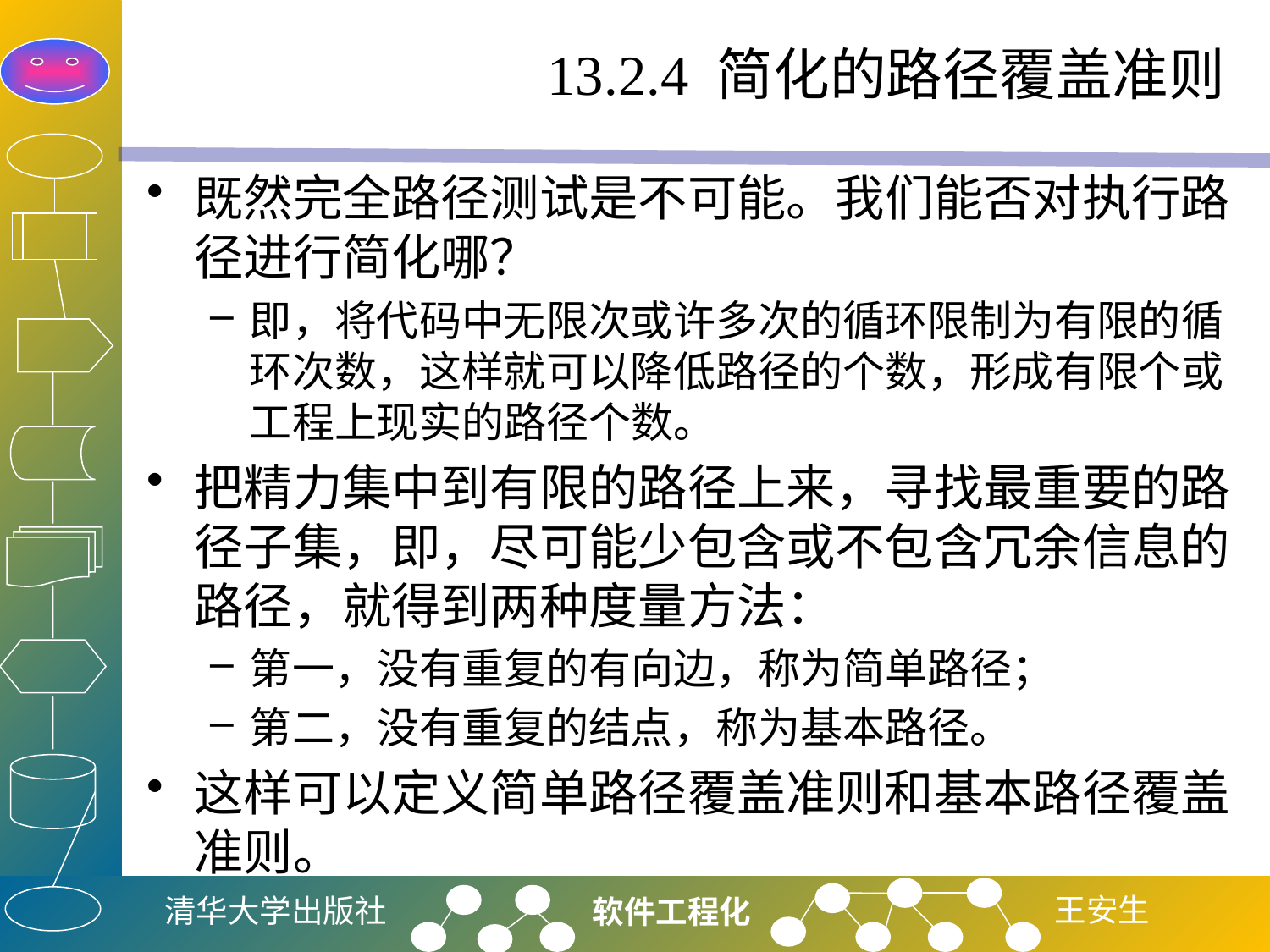

# 13.2.4 简化的路径覆盖准则
既然完全路径测试是不可能。我们能否对执行路径进行简化哪？
即，将代码中无限次或许多次的循环限制为有限的循环次数，这样就可以降低路径的个数，形成有限个或工程上现实的路径个数。
把精力集中到有限的路径上来，寻找最重要的路径子集，即，尽可能少包含或不包含冗余信息的路径，就得到两种度量方法：
第一，没有重复的有向边，称为简单路径；
第二，没有重复的结点，称为基本路径。
这样可以定义简单路径覆盖准则和基本路径覆盖准则。